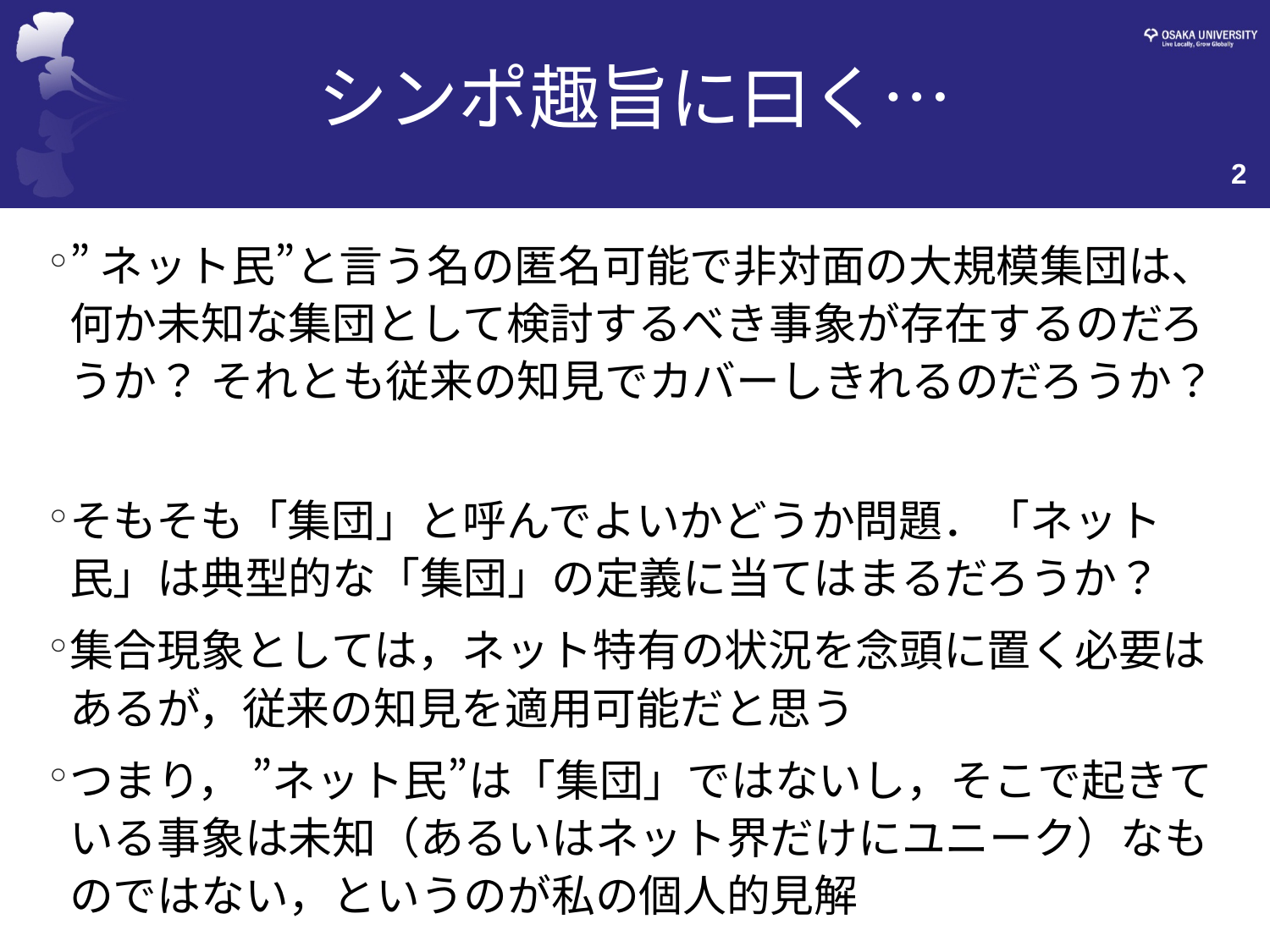

# シンポ趣旨に曰く…
2
”ネット民”と言う名の匿名可能で非対面の大規模集団は、何か未知な集団として検討するべき事象が存在するのだろうか？ それとも従来の知見でカバーしきれるのだろうか？

そもそも「集団」と呼んでよいかどうか問題．「ネット民」は典型的な「集団」の定義に当てはまるだろうか？
集合現象としては，ネット特有の状況を念頭に置く必要はあるが，従来の知見を適用可能だと思う
つまり， ”ネット民”は「集団」ではないし，そこで起きている事象は未知（あるいはネット界だけにユニーク）なものではない，というのが私の個人的見解